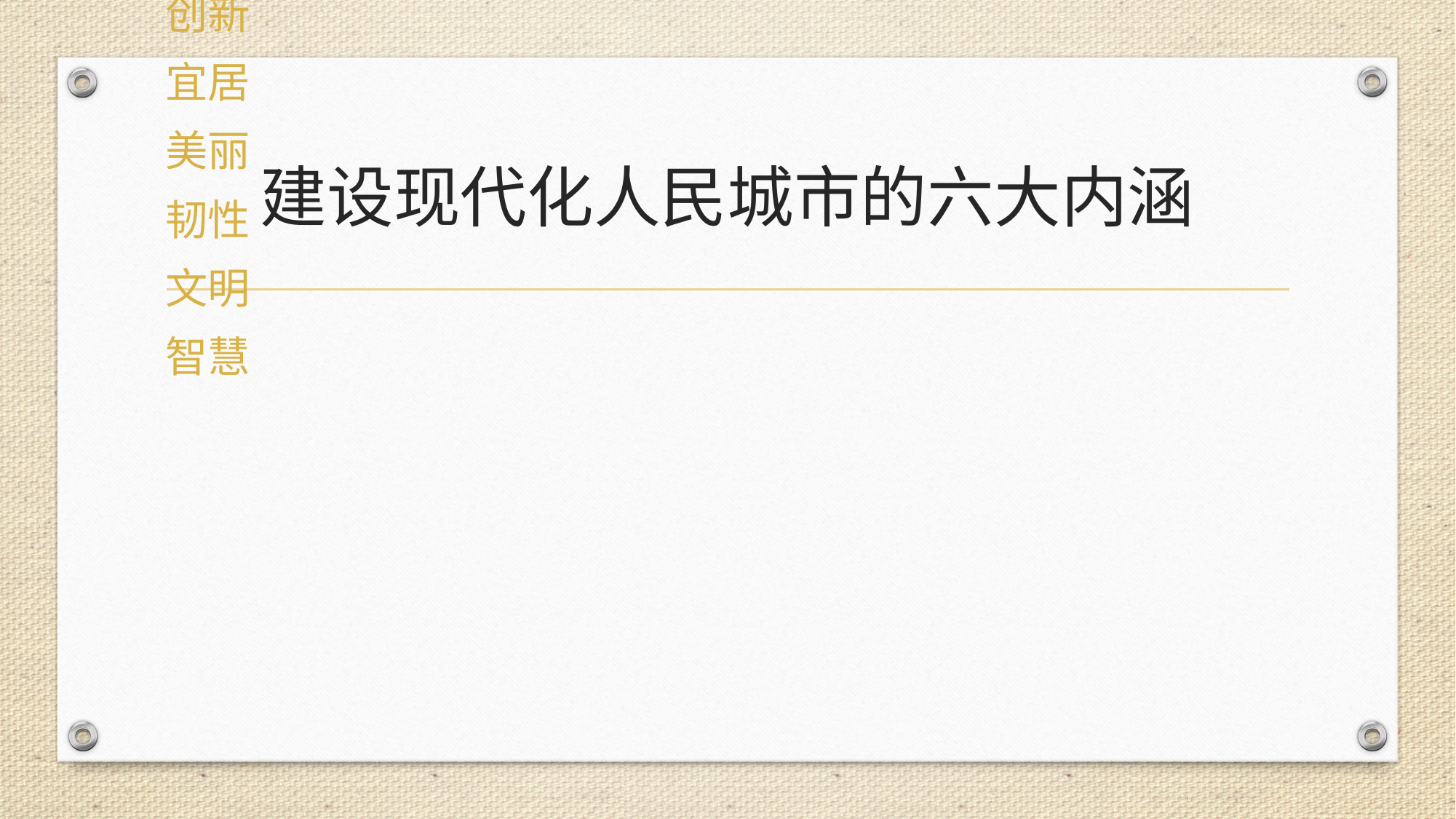

# 建设现代化人民城市的六大内涵
创新
宜居
美丽
韧性
文明
智慧